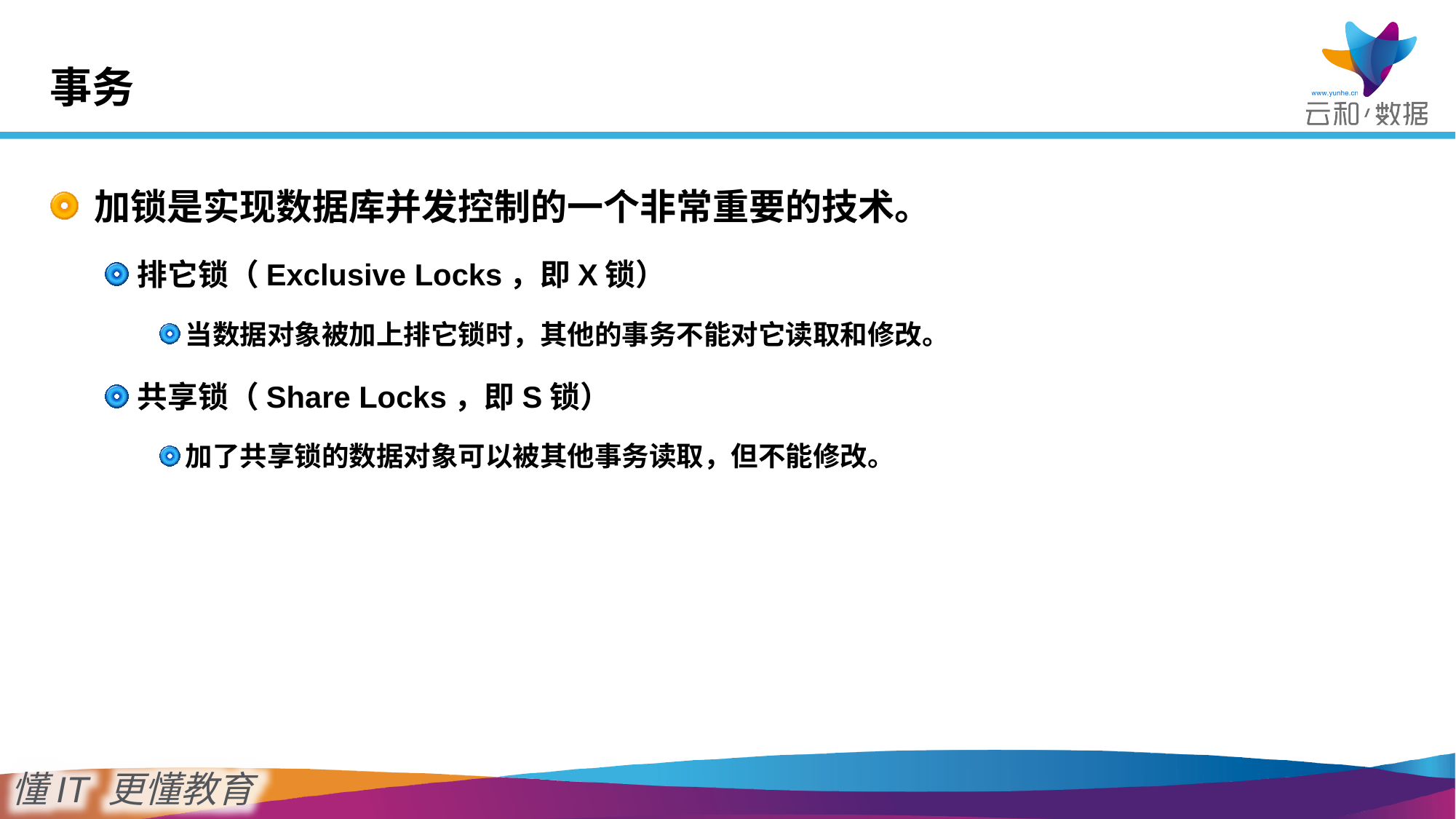

事务
加锁是实现数据库并发控制的一个非常重要的技术。
排它锁（Exclusive Locks，即X锁）
当数据对象被加上排它锁时，其他的事务不能对它读取和修改。
共享锁（Share Locks，即S锁）
加了共享锁的数据对象可以被其他事务读取，但不能修改。